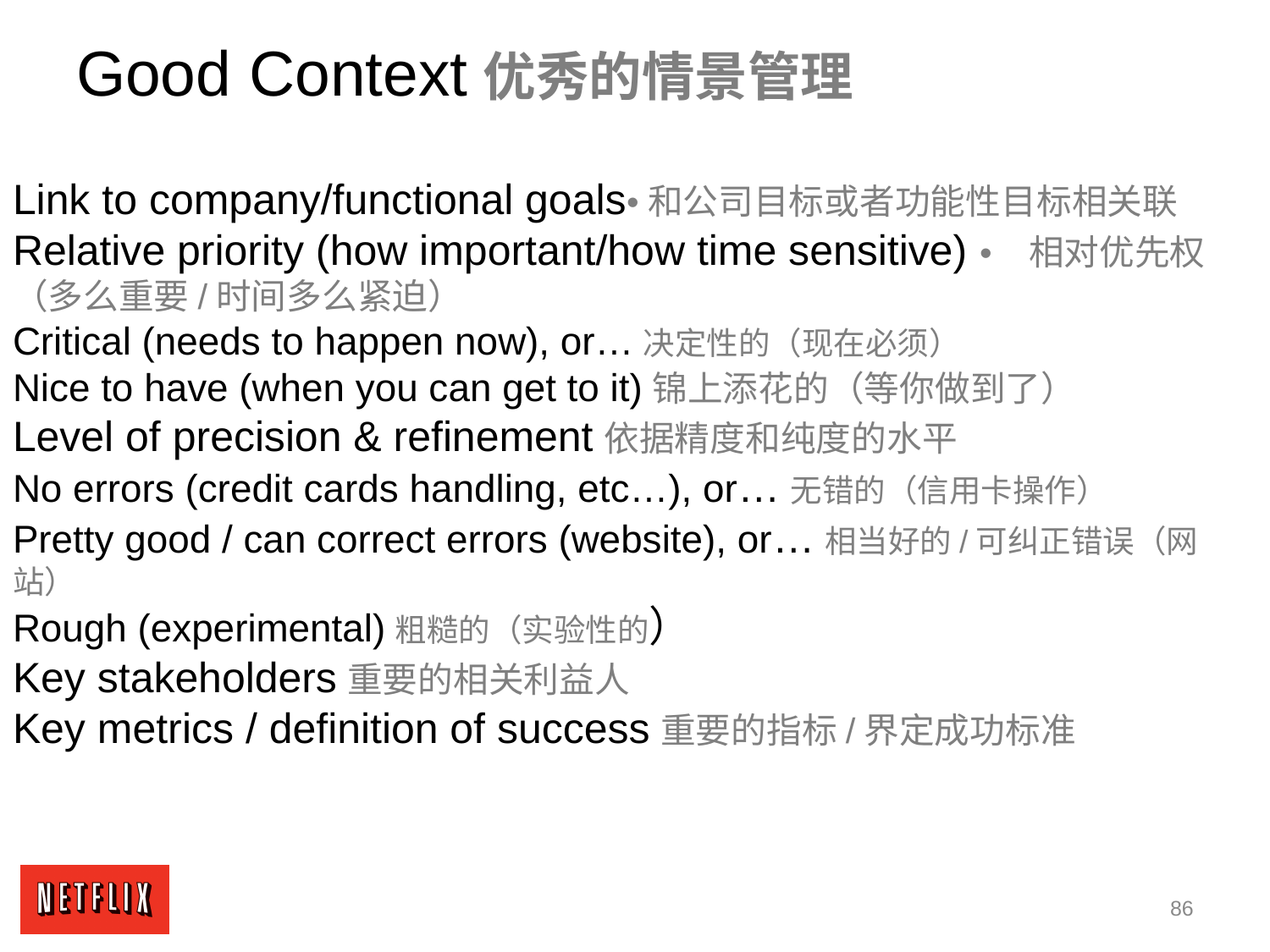

Good Context优秀的情景管理
Link to company/functional goals•	和公司目标或者功能性目标相关联
Relative priority (how important/how time sensitive) •	相对优先权（多么重要/时间多么紧迫）
Critical (needs to happen now), or…决定性的（现在必须）
Nice to have (when you can get to it)锦上添花的（等你做到了）
Level of precision & refinement依据精度和纯度的水平
No errors (credit cards handling, etc…), or…无错的（信用卡操作）
Pretty good / can correct errors (website), or…相当好的/可纠正错误（网站）
Rough (experimental)粗糙的（实验性的）
Key stakeholders重要的相关利益人
Key metrics / definition of success重要的指标/界定成功标准

86